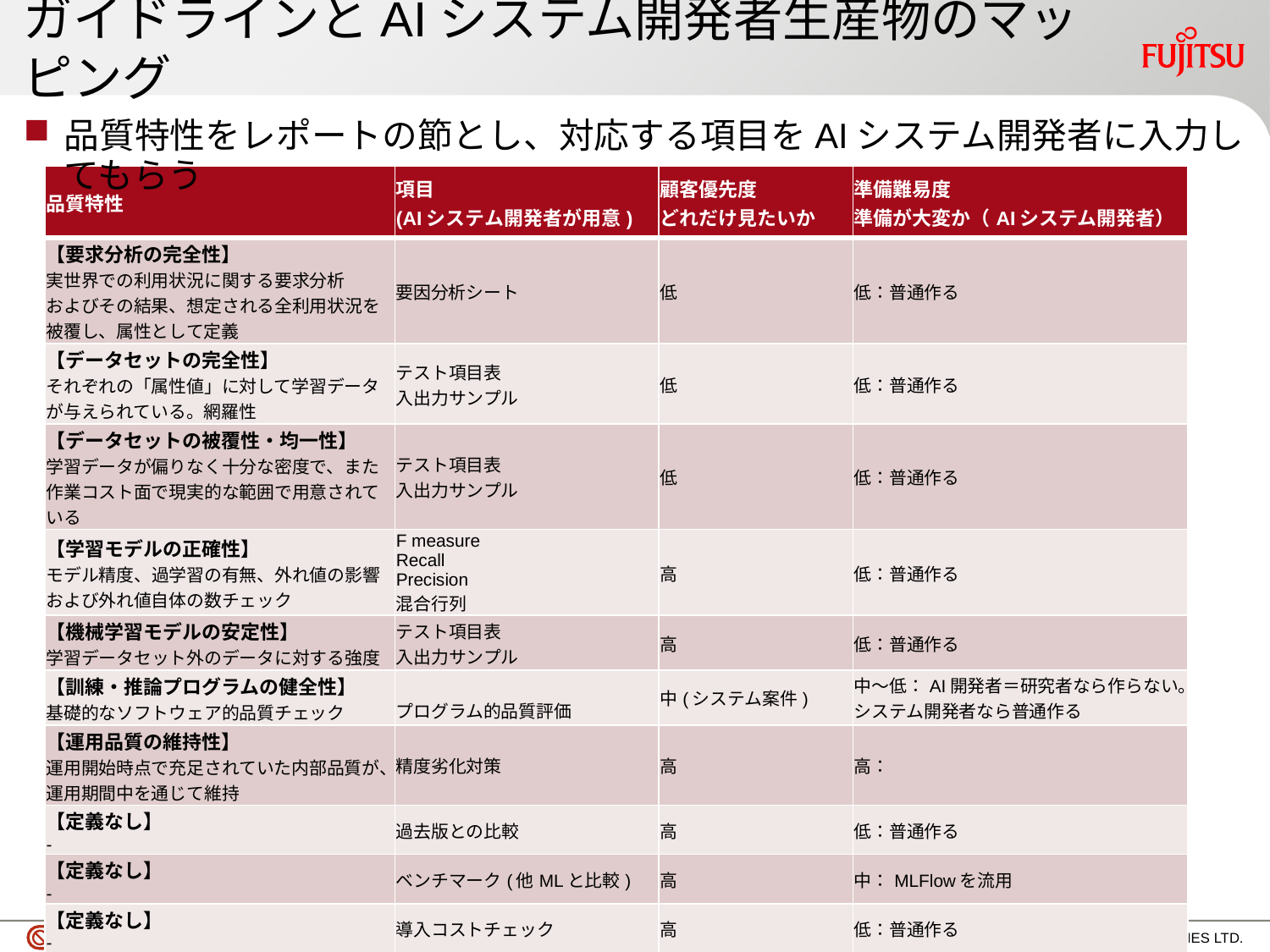

# ガイドラインとAIシステム開発者生産物のマッピング
品質特性をレポートの節とし、対応する項目をAIシステム開発者に入力してもらう
| 品質特性 | 項目 (AIシステム開発者が用意) | 顧客優先度 どれだけ見たいか | 準備難易度 準備が大変か（AIシステム開発者） |
| --- | --- | --- | --- |
| 【要求分析の完全性】 実世界での利用状況に関する要求分析 およびその結果、想定される全利用状況を被覆し、属性として定義 | 要因分析シート | 低 | 低：普通作る |
| 【データセットの完全性】 それぞれの「属性値」に対して学習データが与えられている。網羅性 | テスト項目表 入出力サンプル | 低 | 低：普通作る |
| 【データセットの被覆性・均一性】 学習データが偏りなく十分な密度で、また作業コスト面で現実的な範囲で用意されている | テスト項目表 入出力サンプル | 低 | 低：普通作る |
| 【学習モデルの正確性】 モデル精度、過学習の有無、外れ値の影響および外れ値自体の数チェック | F measure Recall Precision 混合行列 | 高 | 低：普通作る |
| 【機械学習モデルの安定性】 学習データセット外のデータに対する強度 | テスト項目表 入出力サンプル | 高 | 低：普通作る |
| 【訓練・推論プログラムの健全性】 基礎的なソフトウェア的品質チェック | プログラム的品質評価 | 中(システム案件) | 中～低：AI開発者＝研究者なら作らない。システム開発者なら普通作る |
| 【運用品質の維持性】 運用開始時点で充足されていた内部品質が、運用期間中を通じて維持 | 精度劣化対策 | 高 | 高： |
| 【定義なし】 - | 過去版との比較 | 高 | 低：普通作る |
| 【定義なし】 - | ベンチマーク(他MLと比較) | 高 | 中：MLFlowを流用 |
| 【定義なし】 - | 導入コストチェック | 高 | 低：普通作る |
| 【定義なし】 - | 個別案件でチェックした項目 | 高 | ― |
8
Copyright 2019 FUJITSU LABORATORIES LTD.